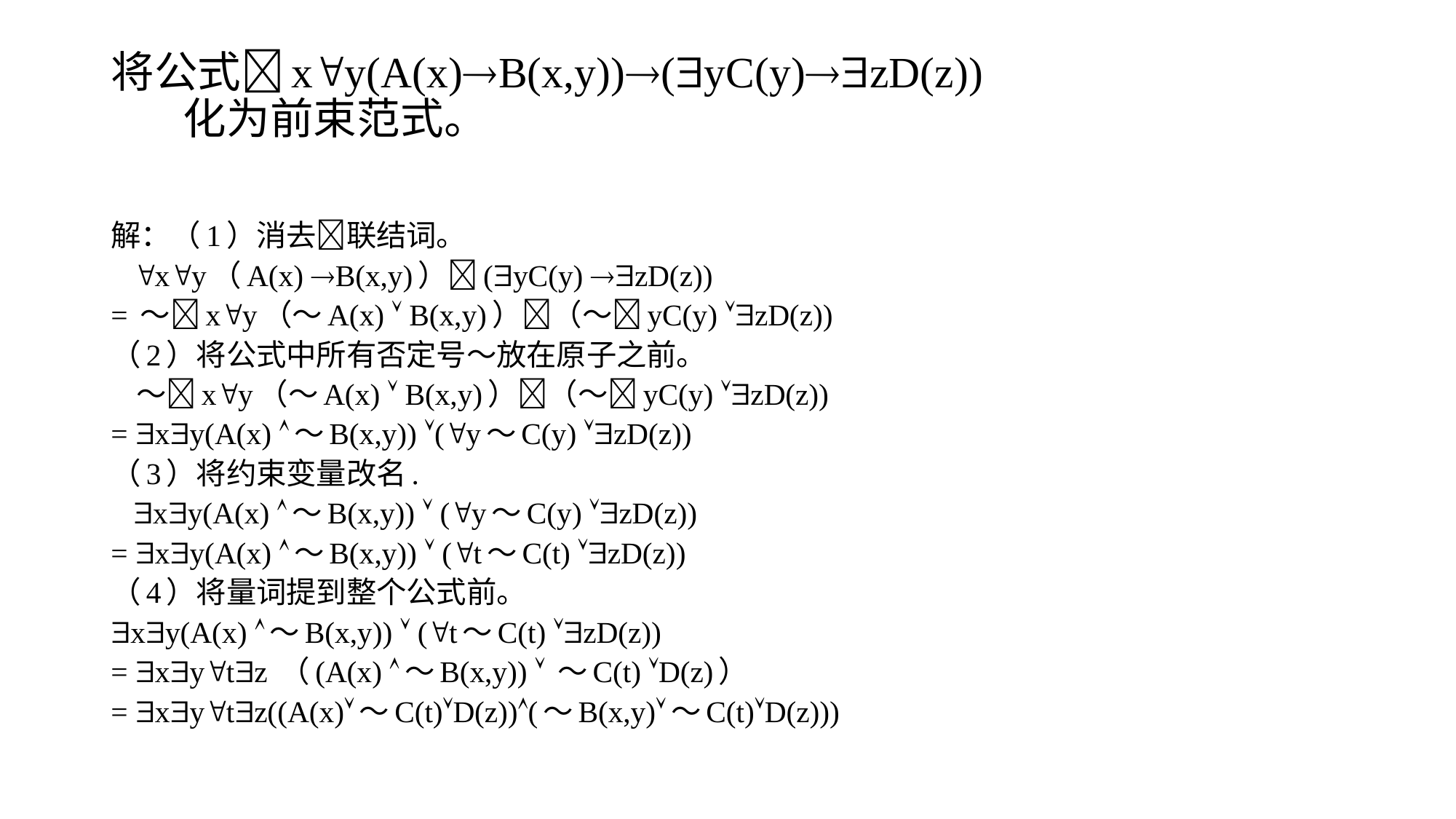

# 将公式∀x∀y(A(x)→B(x,y))→(∃yC(y)→∃zD(z)) 化为前束范式。
解：（1）消去→联结词。
   ∀x∀y（A(x) →B(x,y)）→(∃yC(y) →∃zD(z))
= ～∀x∀y（～A(x) ∨ B(x,y)）∨（～∃yC(y) ∨∃zD(z))
（2）将公式中所有否定号～放在原子之前。
   ～∀x∀y（～A(x) ∨ B(x,y)）∨（～∃yC(y) ∨∃zD(z))
= ∃x∃y(A(x) ∧～B(x,y)) ∨(∀y～C(y) ∨∃zD(z))
（3）将约束变量改名.
   ∃x∃y(A(x) ∧～B(x,y)) ∨ (∀y～C(y) ∨∃zD(z))
= ∃x∃y(A(x) ∧～B(x,y)) ∨ (∀t～C(t) ∨∃zD(z))
（4）将量词提到整个公式前。
∃x∃y(A(x) ∧～B(x,y)) ∨ (∀t～C(t) ∨∃zD(z))
= ∃x∃y∀t∃z （(A(x) ∧～B(x,y)) ∨ ～C(t) ∨D(z)）
= ∃x∃y∀t∃z((A(x)∨～C(t)∨D(z))∧(～B(x,y)∨～C(t)∨D(z)))